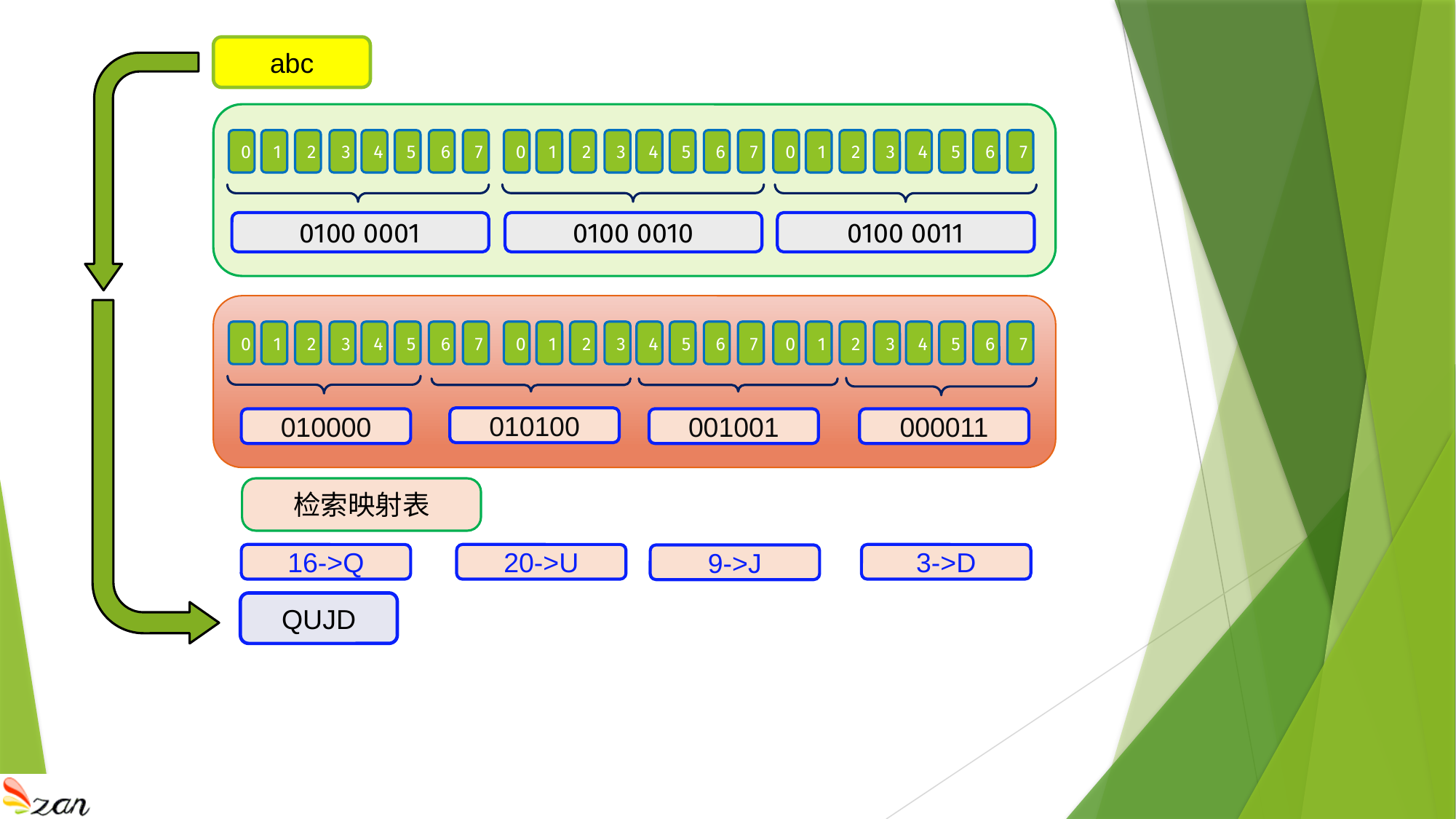

abc

2
3
4
5
6
7
2
3
4
5
6
7
2
3
4
5
6
7
0
1
0
1
0
1
0100 0010
0100 0011
0100 0001

2
3
4
5
6
7
2
3
4
5
6
7
2
3
4
5
6
7
0
1
0
1
0
1
010100
010000
001001
000011
检索映射表
16->Q
20->U
3->D
9->J
QUJD